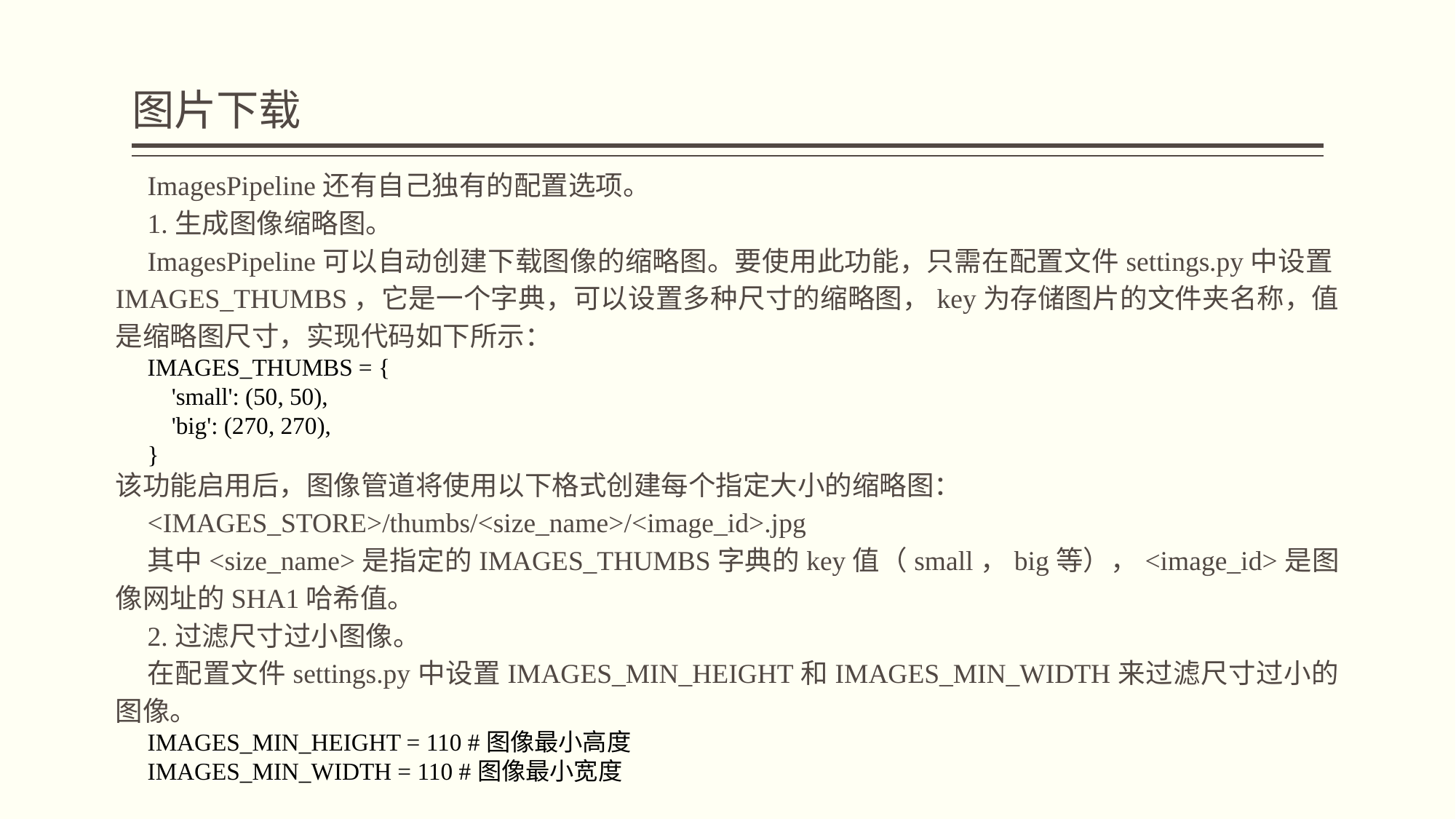

# 图片下载
ImagesPipeline还有自己独有的配置选项。
1.生成图像缩略图。
ImagesPipeline可以自动创建下载图像的缩略图。要使用此功能，只需在配置文件settings.py中设置IMAGES_THUMBS，它是一个字典，可以设置多种尺寸的缩略图，key为存储图片的文件夹名称，值是缩略图尺寸，实现代码如下所示：
IMAGES_THUMBS = {
    'small': (50, 50),
    'big': (270, 270),
}
该功能启用后，图像管道将使用以下格式创建每个指定大小的缩略图：
<IMAGES_STORE>/thumbs/<size_name>/<image_id>.jpg
其中<size_name>是指定的IMAGES_THUMBS字典的key值（small，big等），<image_id>是图像网址的SHA1哈希值。
2.过滤尺寸过小图像。
在配置文件settings.py中设置IMAGES_MIN_HEIGHT和IMAGES_MIN_WIDTH来过滤尺寸过小的图像。
IMAGES_MIN_HEIGHT = 110 #图像最小高度
IMAGES_MIN_WIDTH = 110 #图像最小宽度